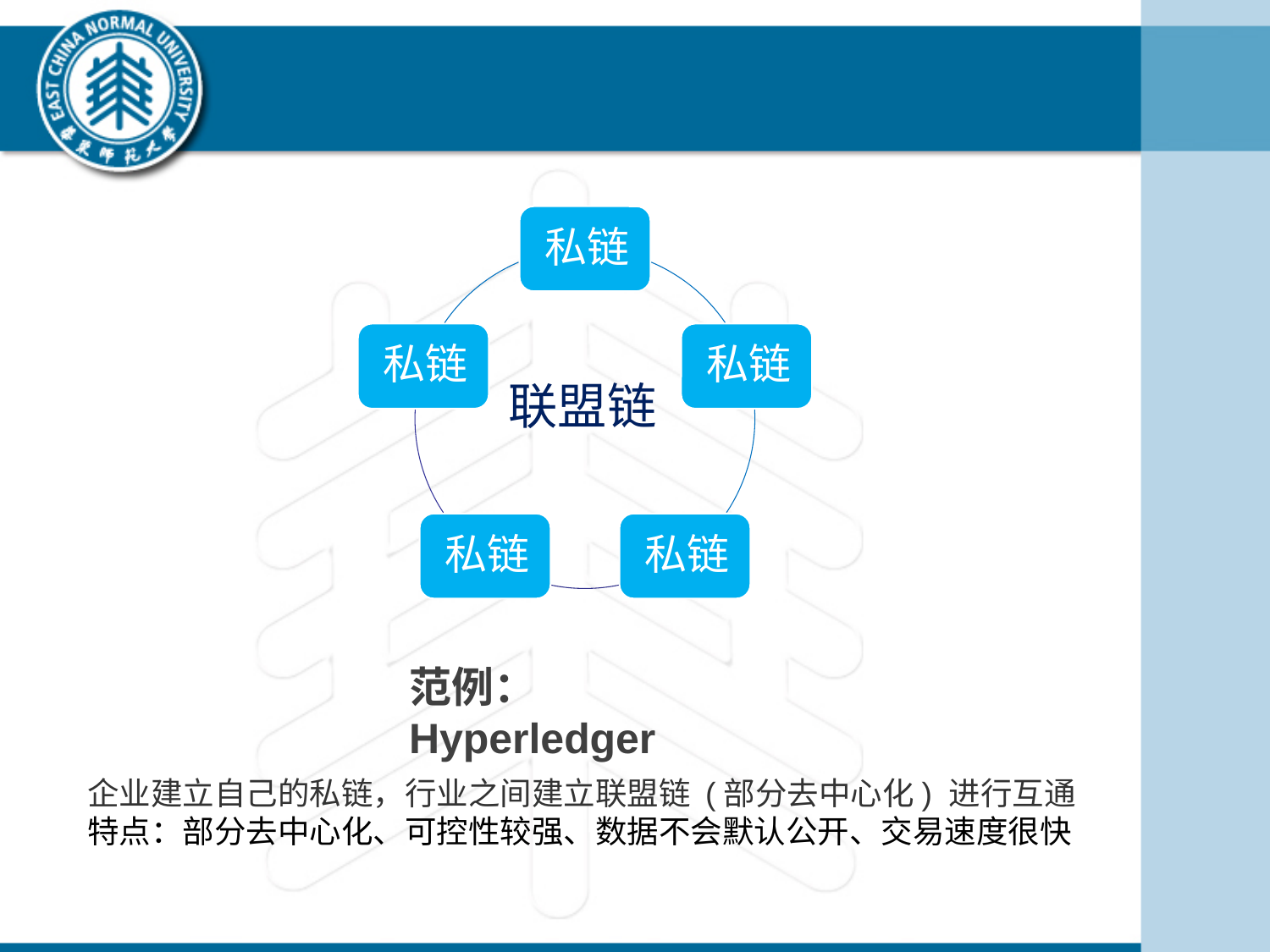

私链
私链
私链
私链
私链
联盟链
范例：Hyperledger
企业建立自己的私链，行业之间建立联盟链 (部分去中心化) 进行互通
特点：部分去中心化、可控性较强、数据不会默认公开、交易速度很快